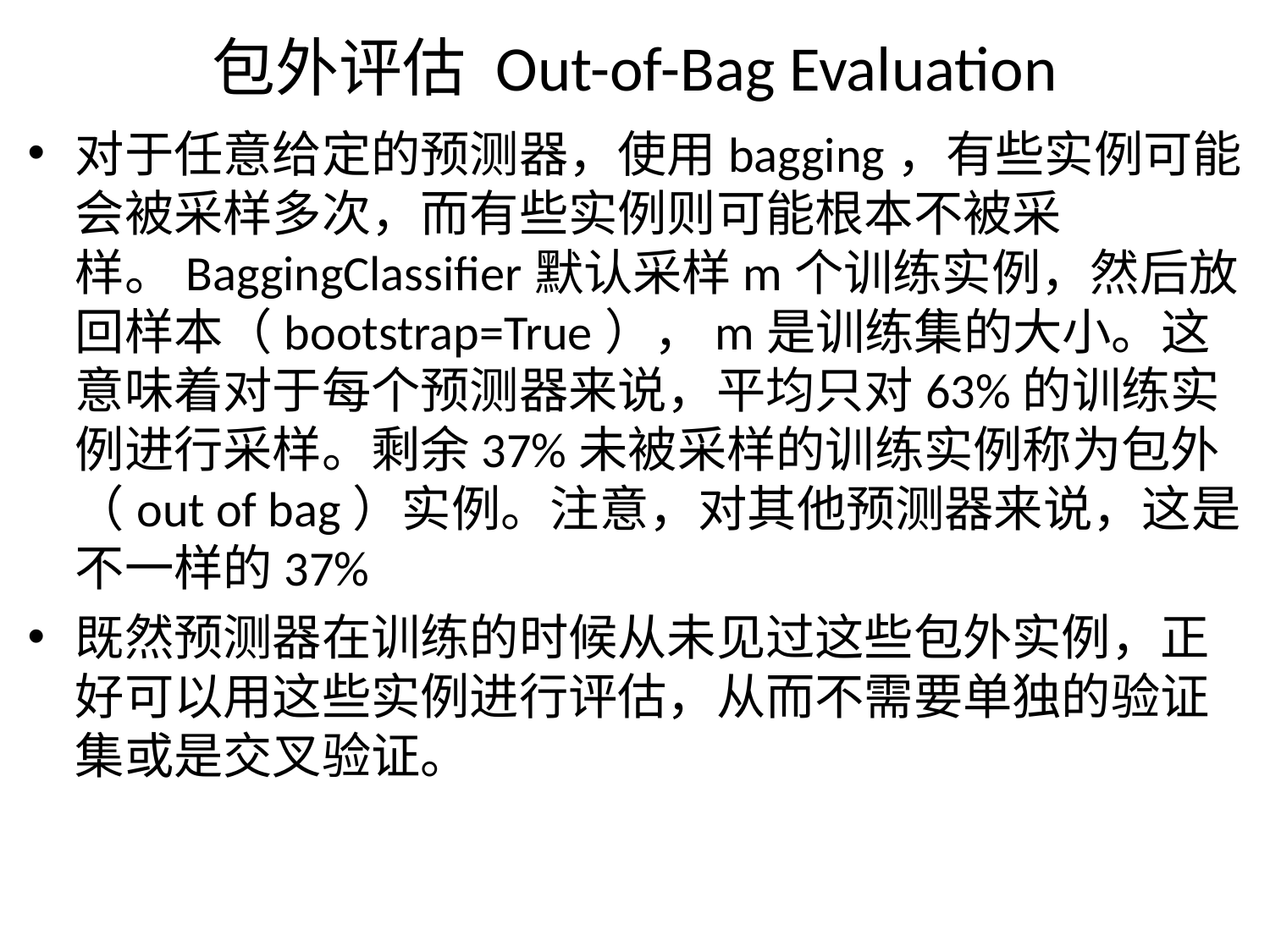

# 包外评估 Out-of-Bag Evaluation
对于任意给定的预测器，使用bagging，有些实例可能会被采样多次，而有些实例则可能根本不被采样。BaggingClassifier默认采样m个训练实例，然后放回样本（bootstrap=True），m是训练集的大小。这意味着对于每个预测器来说，平均只对63%的训练实例进行采样。剩余37%未被采样的训练实例称为包外（out of bag）实例。注意，对其他预测器来说，这是不一样的37%
既然预测器在训练的时候从未见过这些包外实例，正好可以用这些实例进行评估，从而不需要单独的验证集或是交叉验证。